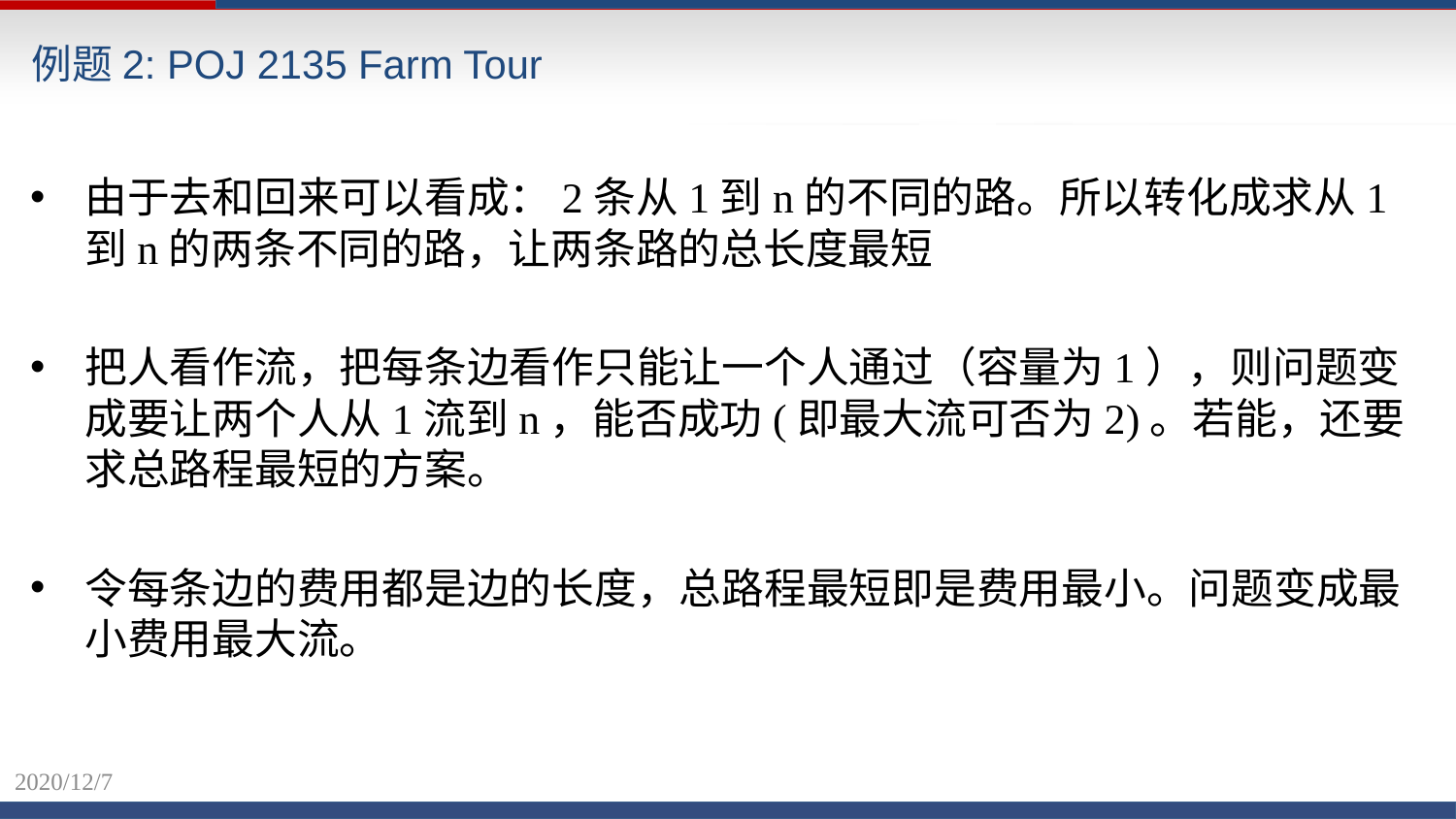

例题2: POJ 2135 Farm Tour
由于去和回来可以看成：2条从1到n的不同的路。所以转化成求从1到n的两条不同的路，让两条路的总长度最短

把人看作流，把每条边看作只能让一个人通过（容量为1），则问题变成要让两个人从1流到n，能否成功(即最大流可否为2)。若能，还要求总路程最短的方案。

令每条边的费用都是边的长度，总路程最短即是费用最小。问题变成最小费用最大流。

2020/12/7